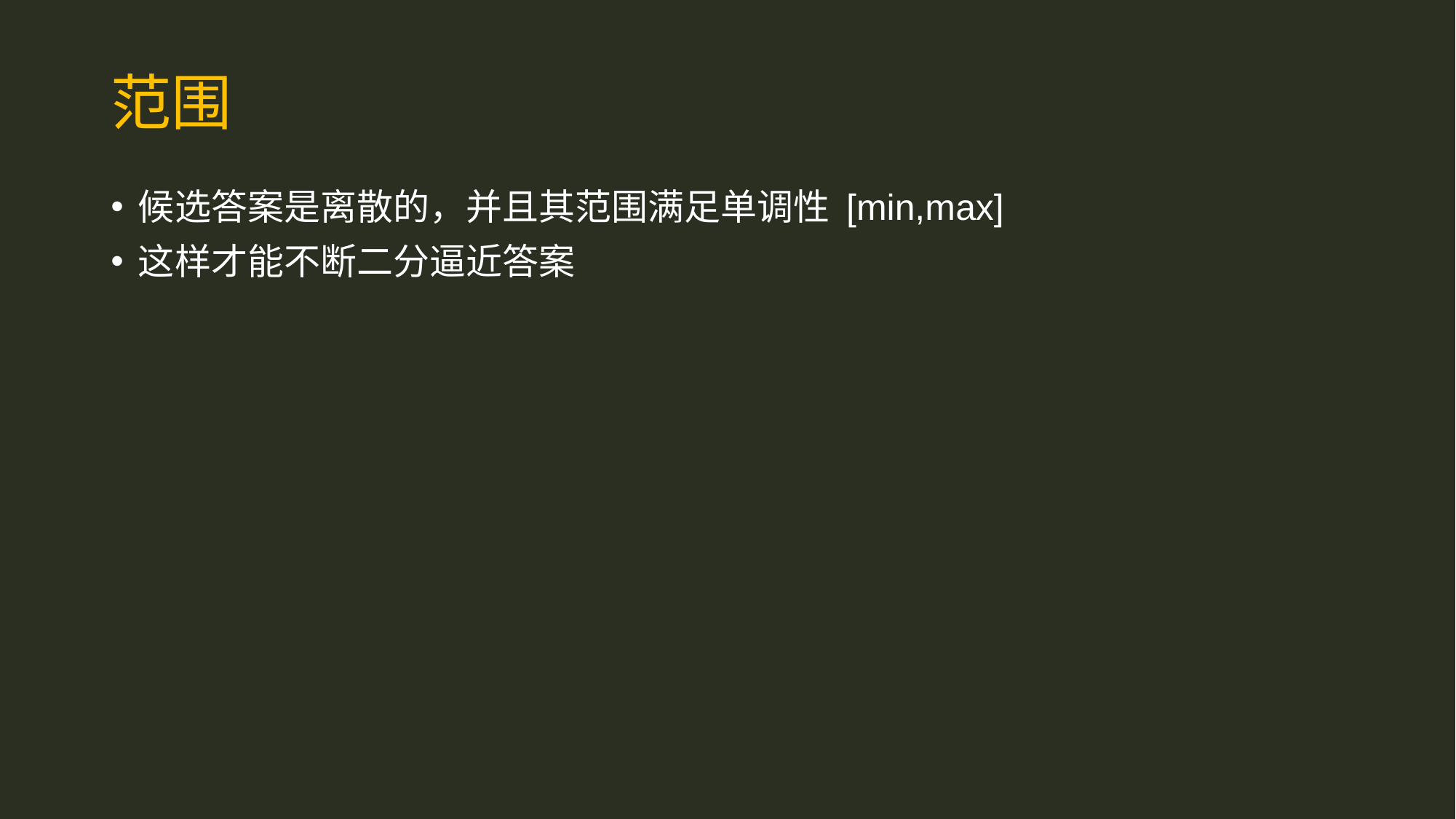

# 范围
候选答案是离散的，并且其范围满足单调性 [min,max]
这样才能不断二分逼近答案